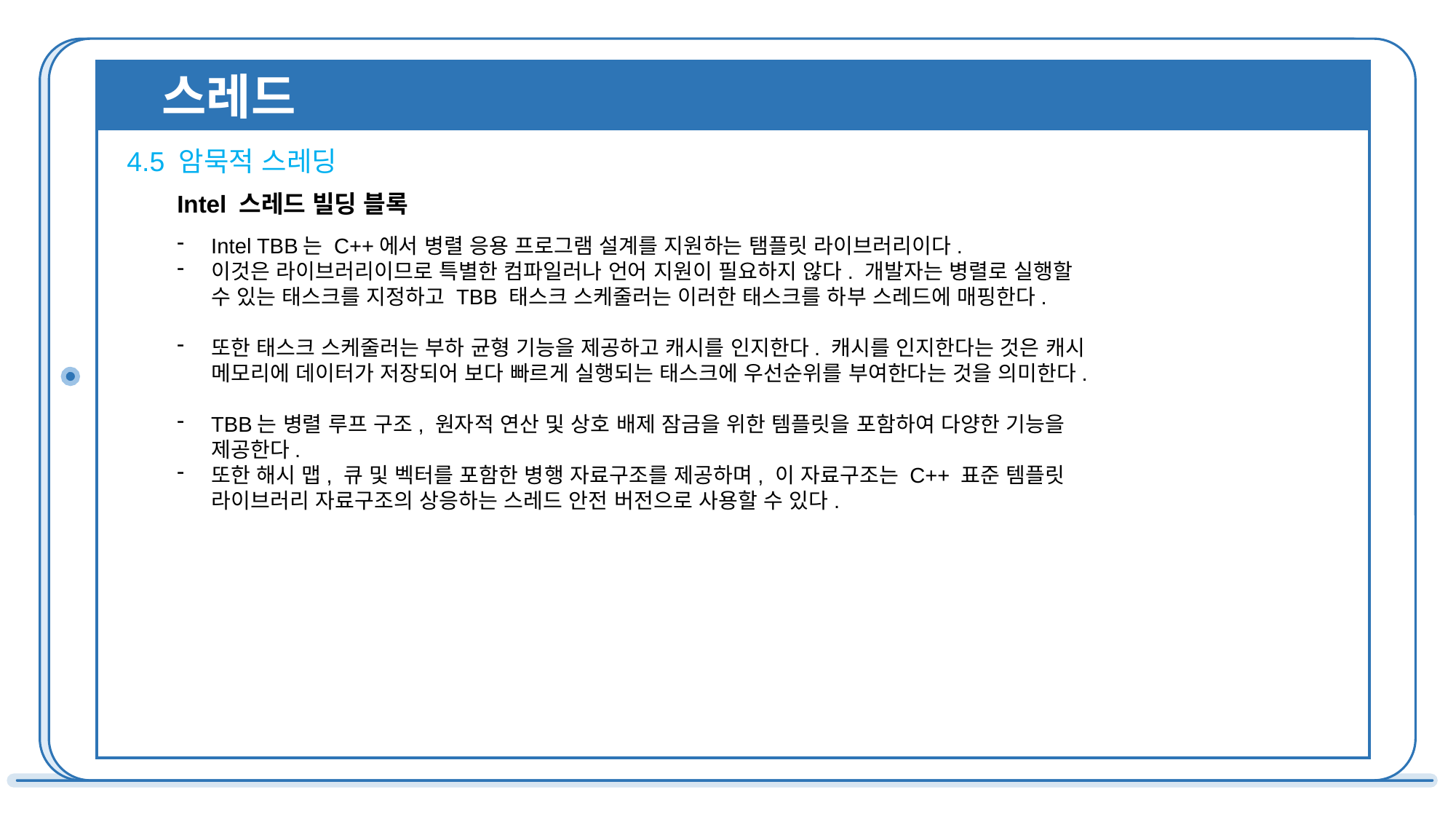

스레드

4.5 암묵적 스레딩
Intel 스레드 빌딩 블록
Intel TBB는 C++에서 병렬 응용 프로그램 설계를 지원하는 탬플릿 라이브러리이다.
이것은 라이브러리이므로 특별한 컴파일러나 언어 지원이 필요하지 않다. 개발자는 병렬로 실행할 수 있는 태스크를 지정하고 TBB 태스크 스케줄러는 이러한 태스크를 하부 스레드에 매핑한다.

또한 태스크 스케줄러는 부하 균형 기능을 제공하고 캐시를 인지한다. 캐시를 인지한다는 것은 캐시 메모리에 데이터가 저장되어 보다 빠르게 실행되는 태스크에 우선순위를 부여한다는 것을 의미한다.

TBB는 병렬 루프 구조, 원자적 연산 및 상호 배제 잠금을 위한 템플릿을 포함하여 다양한 기능을 제공한다.
또한 해시 맵, 큐 및 벡터를 포함한 병행 자료구조를 제공하며, 이 자료구조는 C++ 표준 템플릿 라이브러리 자료구조의 상응하는 스레드 안전 버전으로 사용할 수 있다.